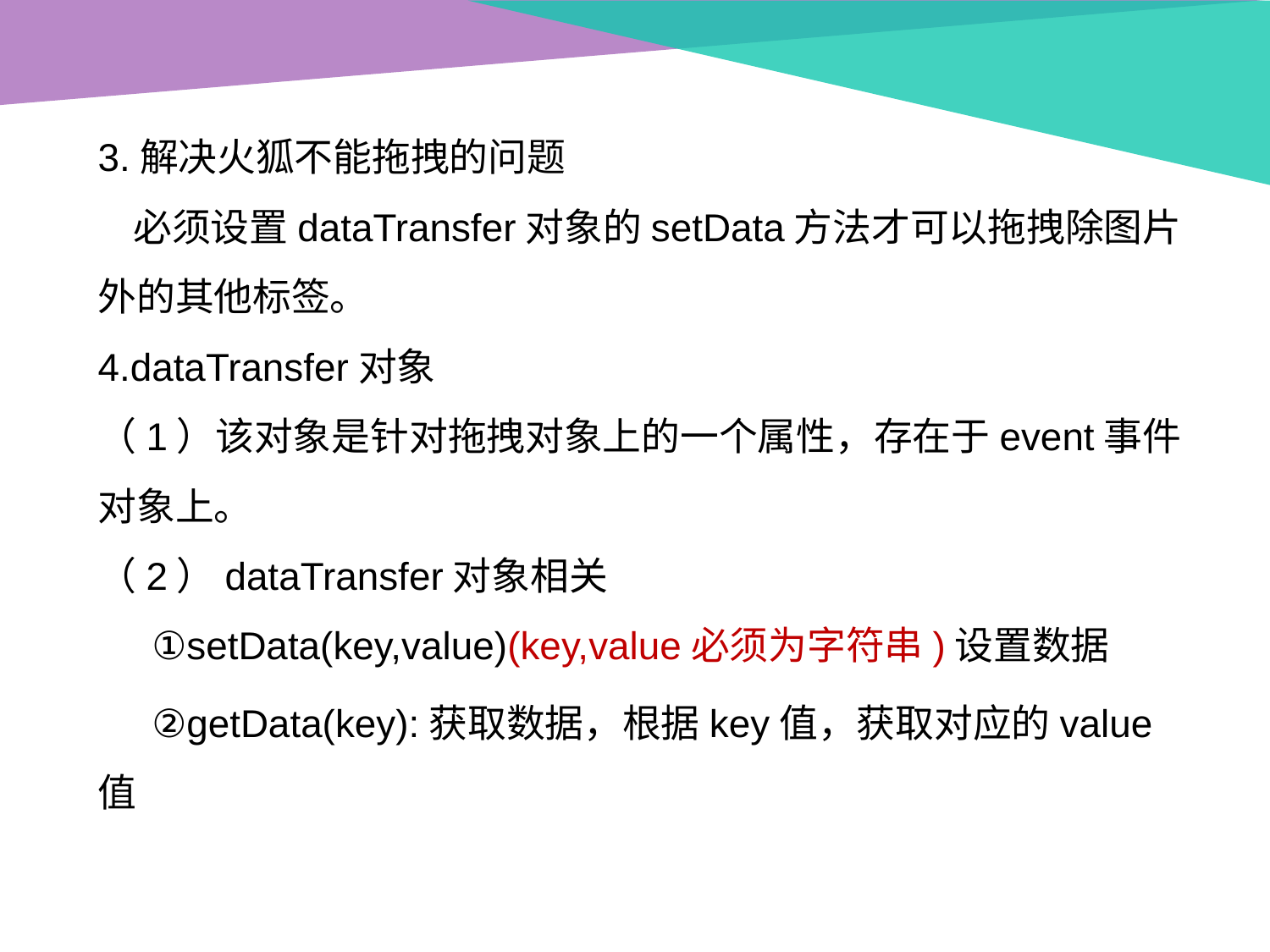

3.解决火狐不能拖拽的问题
   必须设置dataTransfer对象的setData方法才可以拖拽除图片外的其他标签。
4.dataTransfer对象
（1）该对象是针对拖拽对象上的一个属性，存在于event事件对象上。
（2）dataTransfer对象相关
     ①setData(key,value)(key,value必须为字符串)设置数据
     ②getData(key):获取数据，根据key值，获取对应的value值